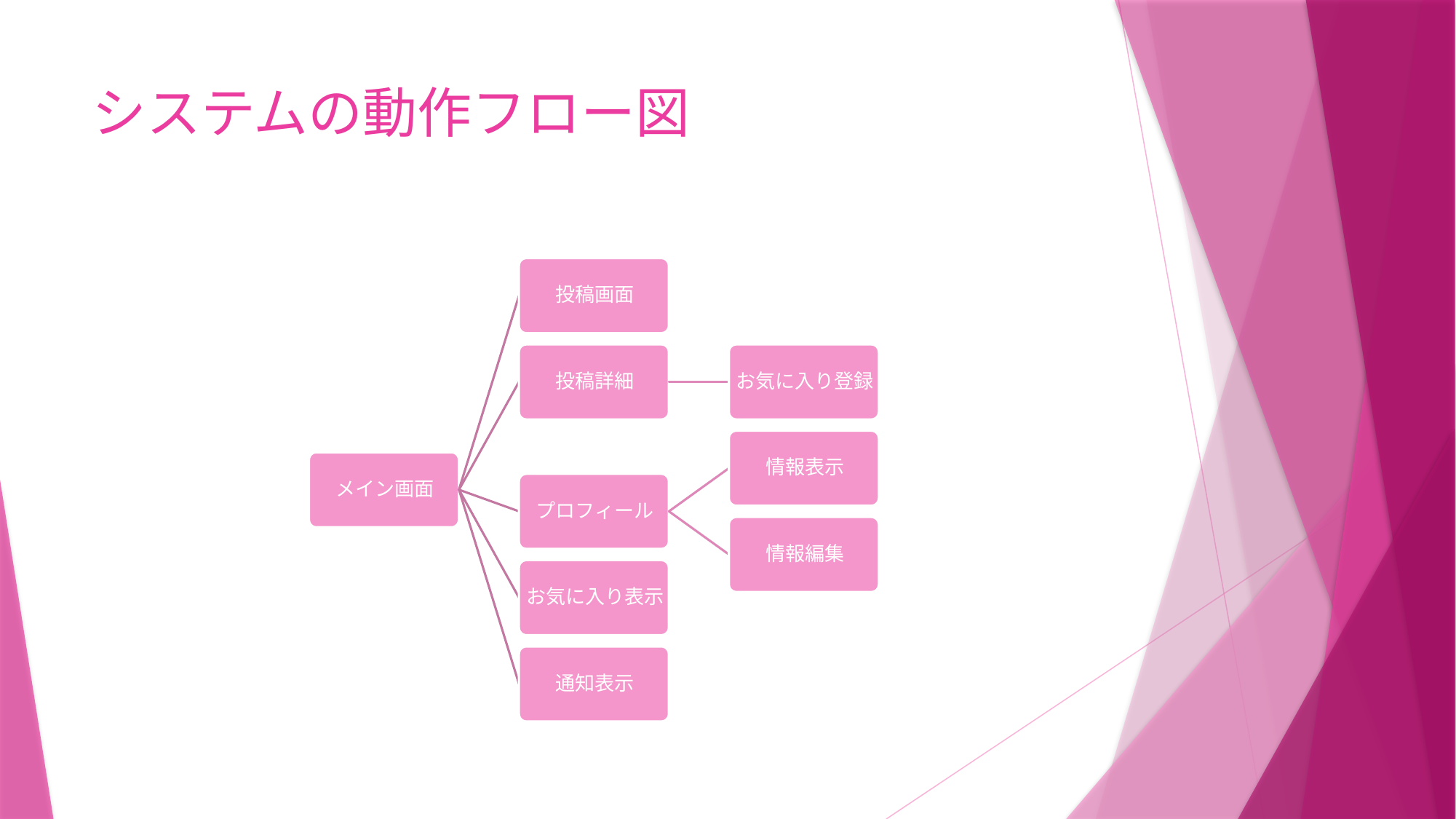

# システムの動作フロー図
メイン画面

投稿画面

投稿詳細

お気に入り登録

プロフィール

情報表示

情報編集

お気に入り表示

通知表示